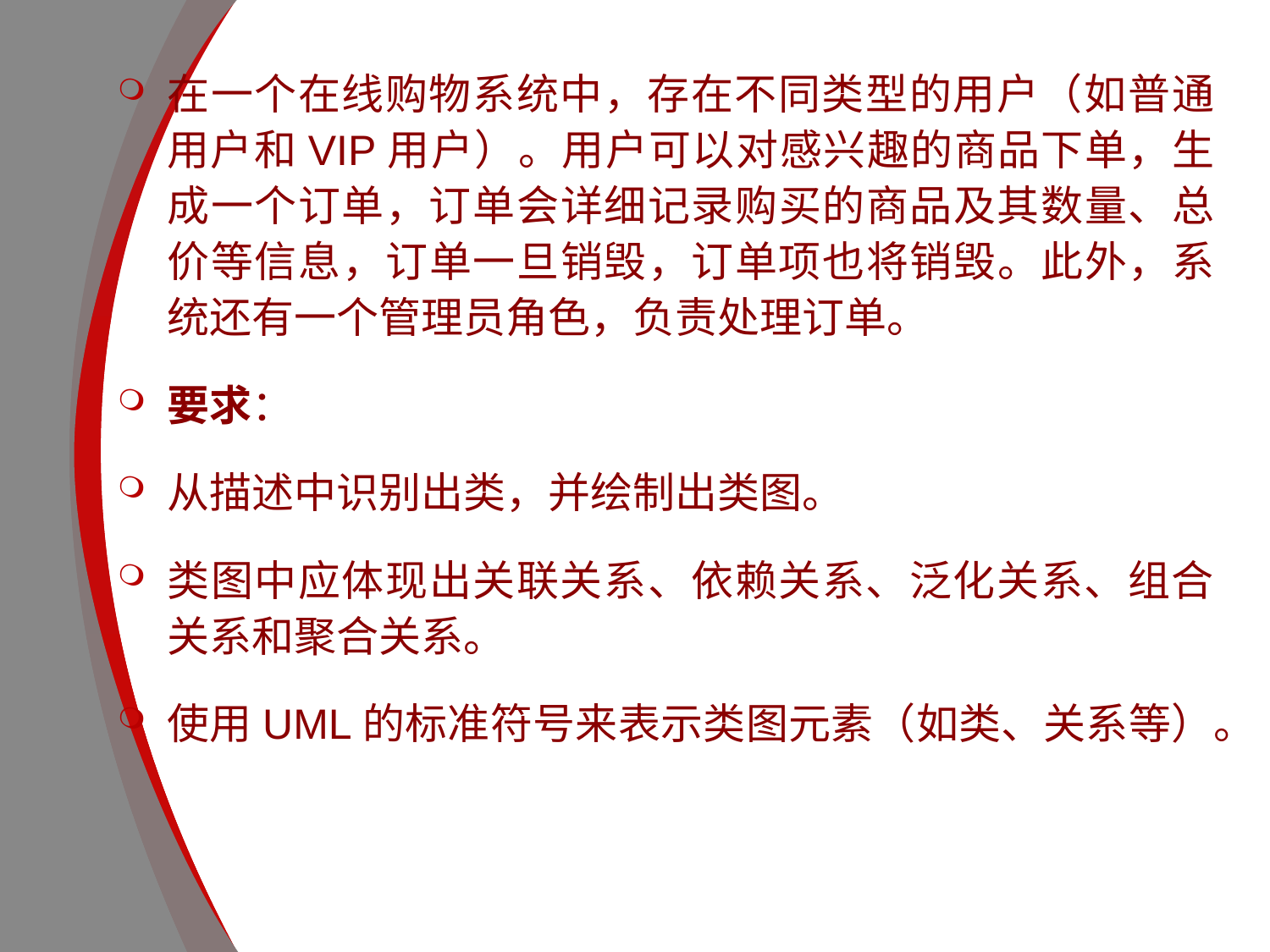

# 在一个在线购物系统中，存在不同类型的用户（如普通用户和VIP用户）。用户可以对感兴趣的商品下单，生成一个订单，订单会详细记录购买的商品及其数量、总价等信息，订单一旦销毁，订单项也将销毁。此外，系统还有一个管理员角色，负责处理订单。
要求：
从描述中识别出类，并绘制出类图。
类图中应体现出关联关系、依赖关系、泛化关系、组合关系和聚合关系。
使用UML的标准符号来表示类图元素（如类、关系等）。